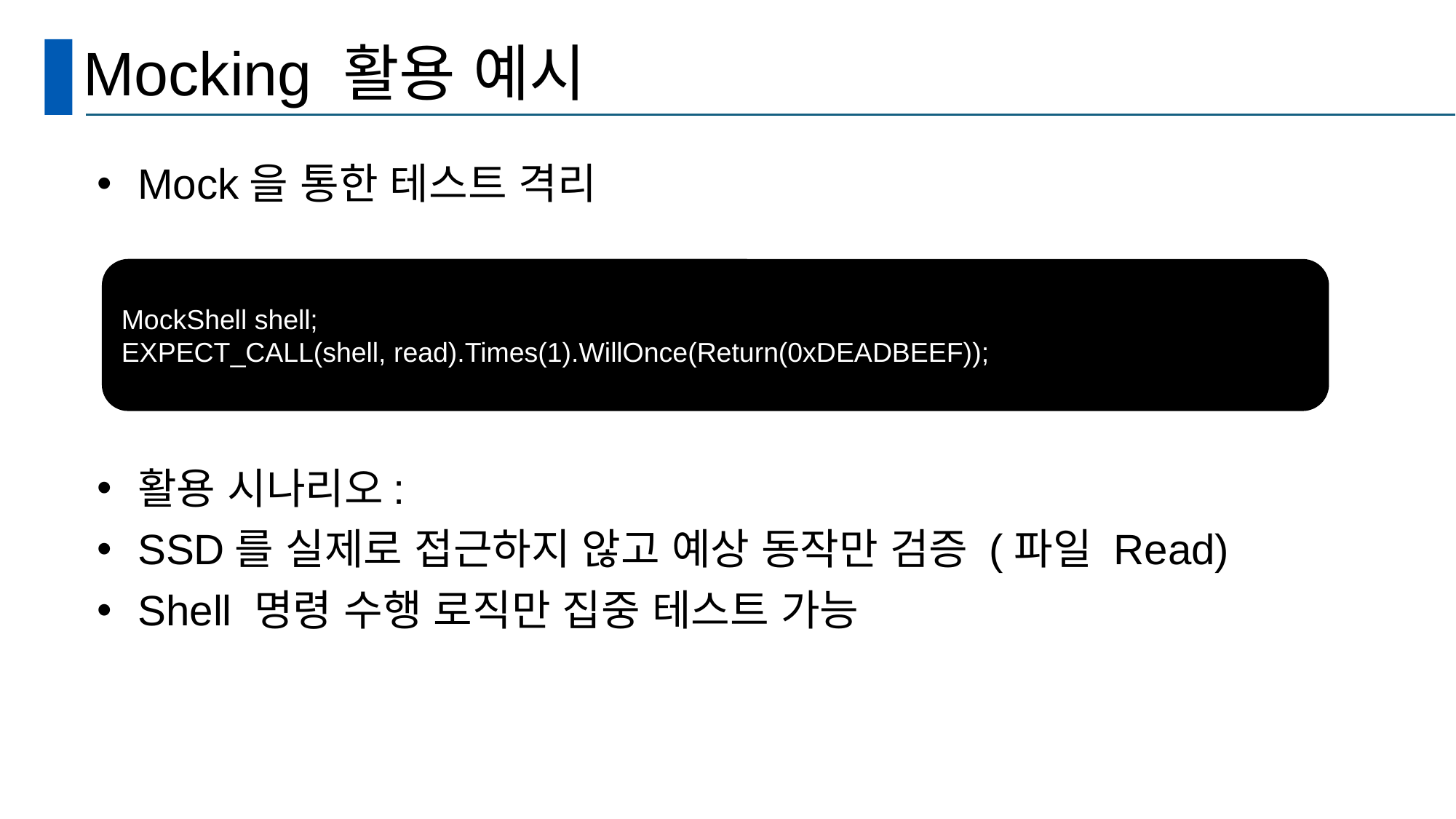

# Mocking 활용 예시
Mock을 통한 테스트 격리

활용 시나리오:
SSD를 실제로 접근하지 않고 예상 동작만 검증 (파일 Read)
Shell 명령 수행 로직만 집중 테스트 가능

MockShell shell;
EXPECT_CALL(shell, read).Times(1).WillOnce(Return(0xDEADBEEF));